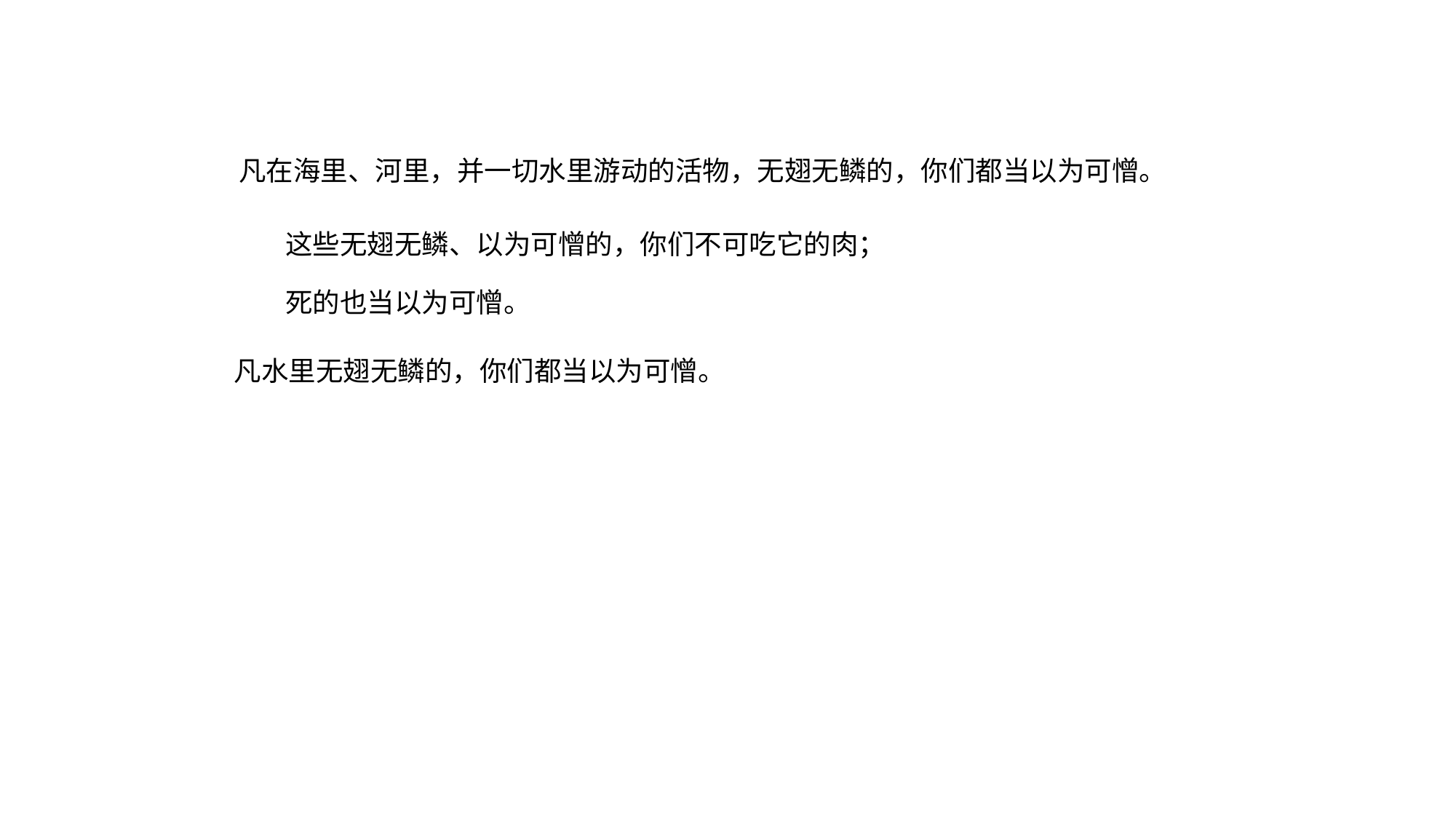

凡在海里、河里，并一切水里游动的活物，无翅无鳞的，你们都当以为可憎。
这些无翅无鳞、以为可憎的，你们不可吃它的肉；
死的也当以为可憎。
凡水里无翅无鳞的，你们都当以为可憎。